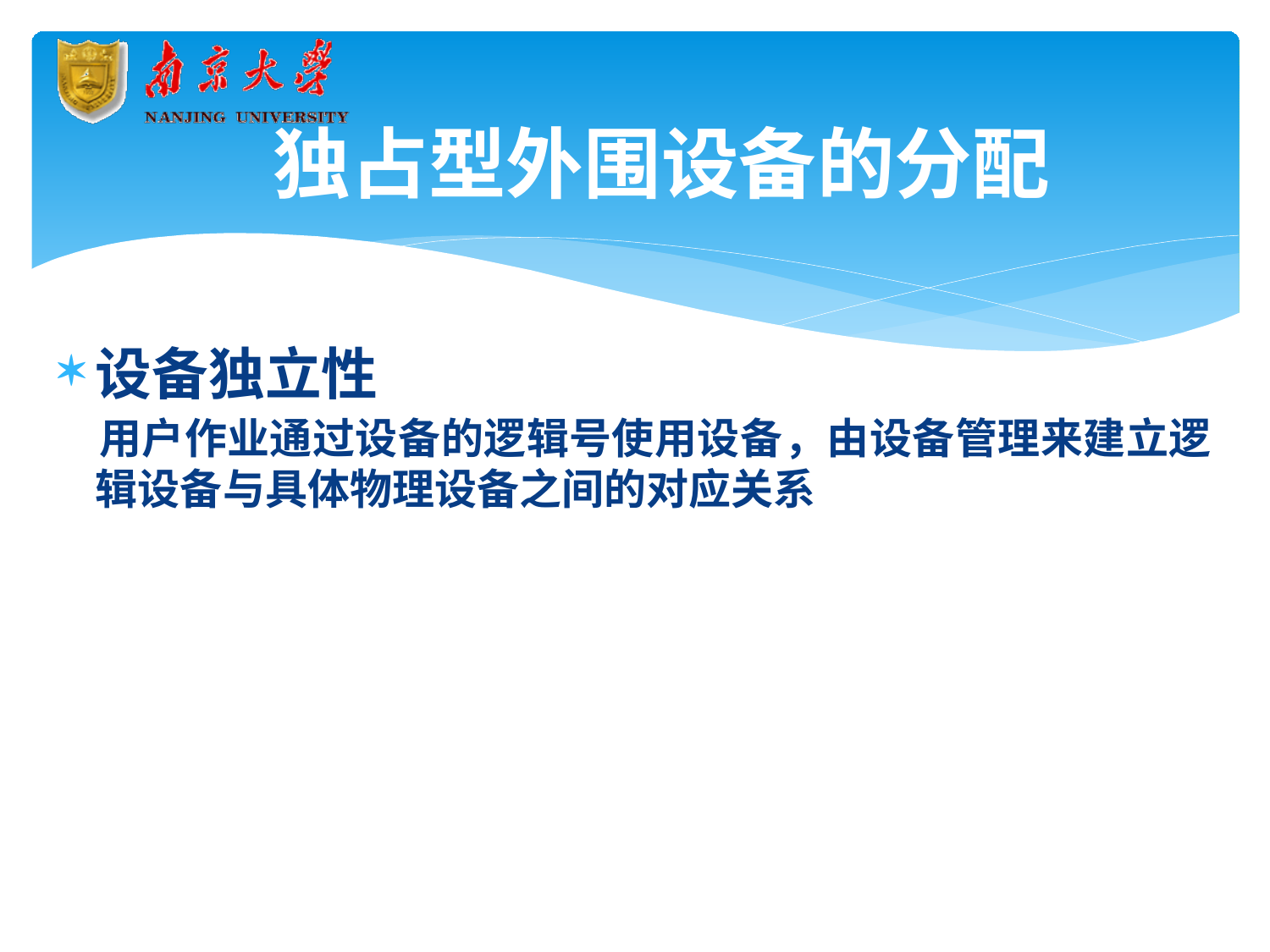

# 独占型外围设备的分配
设备独立性
用户作业通过设备的逻辑号使用设备，由设备管理来建立逻 辑设备与具体物理设备之间的对应关系